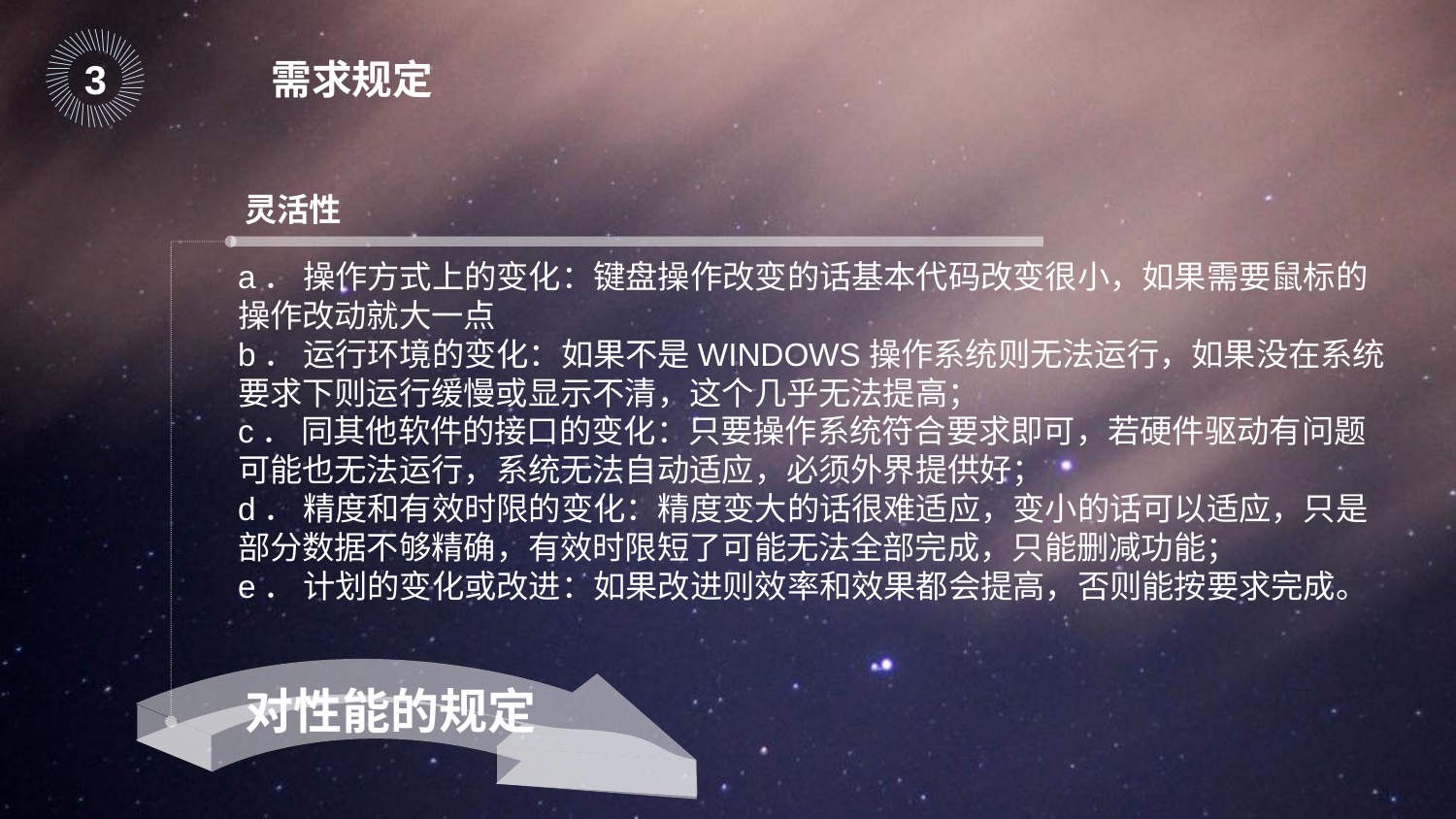

｜
｜
｜
｜
｜
｜
｜
｜
｜
｜
｜
｜
｜
｜
｜
｜
｜
｜
｜
｜
｜
｜
｜
｜
｜
｜
｜
｜
｜
｜
｜
｜
｜
｜
｜
｜
｜
｜
｜
｜
｜
｜
｜
｜
｜
｜
3
需求规定
灵活性

a． 操作方式上的变化：键盘操作改变的话基本代码改变很小，如果需要鼠标的操作改动就大一点
b． 运行环境的变化：如果不是WINDOWS操作系统则无法运行，如果没在系统要求下则运行缓慢或显示不清，这个几乎无法提高；
c． 同其他软件的接口的变化：只要操作系统符合要求即可，若硬件驱动有问题可能也无法运行，系统无法自动适应，必须外界提供好；
d． 精度和有效时限的变化：精度变大的话很难适应，变小的话可以适应，只是部分数据不够精确，有效时限短了可能无法全部完成，只能删减功能；
e． 计划的变化或改进：如果改进则效率和效果都会提高，否则能按要求完成。

对性能的规定